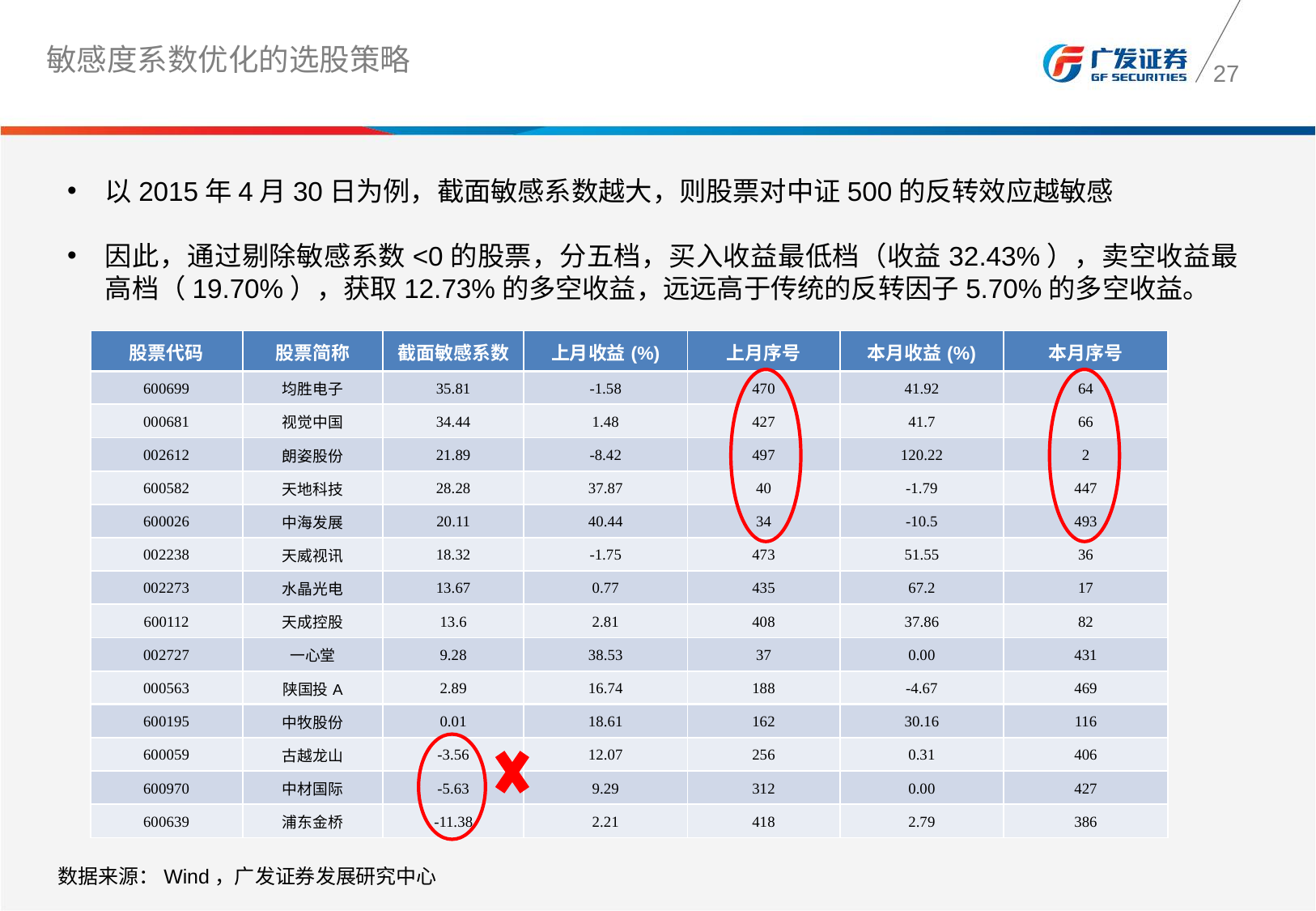

敏感度系数优化的选股策略
27
以2015年4月30日为例，截面敏感系数越大，则股票对中证500的反转效应越敏感

因此，通过剔除敏感系数<0的股票，分五档，买入收益最低档（收益32.43%），卖空收益最高档（19.70%），获取12.73%的多空收益，远远高于传统的反转因子5.70%的多空收益。
| 股票代码 | 股票简称 | 截面敏感系数 | 上月收益(%) | 上月序号 | 本月收益(%) | 本月序号 |
| --- | --- | --- | --- | --- | --- | --- |
| 600699 | 均胜电子 | 35.81 | -1.58 | 470 | 41.92 | 64 |
| 000681 | 视觉中国 | 34.44 | 1.48 | 427 | 41.7 | 66 |
| 002612 | 朗姿股份 | 21.89 | -8.42 | 497 | 120.22 | 2 |
| 600582 | 天地科技 | 28.28 | 37.87 | 40 | -1.79 | 447 |
| 600026 | 中海发展 | 20.11 | 40.44 | 34 | -10.5 | 493 |
| 002238 | 天威视讯 | 18.32 | -1.75 | 473 | 51.55 | 36 |
| 002273 | 水晶光电 | 13.67 | 0.77 | 435 | 67.2 | 17 |
| 600112 | 天成控股 | 13.6 | 2.81 | 408 | 37.86 | 82 |
| 002727 | 一心堂 | 9.28 | 38.53 | 37 | 0.00 | 431 |
| 000563 | 陕国投A | 2.89 | 16.74 | 188 | -4.67 | 469 |
| 600195 | 中牧股份 | 0.01 | 18.61 | 162 | 30.16 | 116 |
| 600059 | 古越龙山 | -3.56 | 12.07 | 256 | 0.31 | 406 |
| 600970 | 中材国际 | -5.63 | 9.29 | 312 | 0.00 | 427 |
| 600639 | 浦东金桥 | -11.38 | 2.21 | 418 | 2.79 | 386 |

数据来源：Wind，广发证券发展研究中心